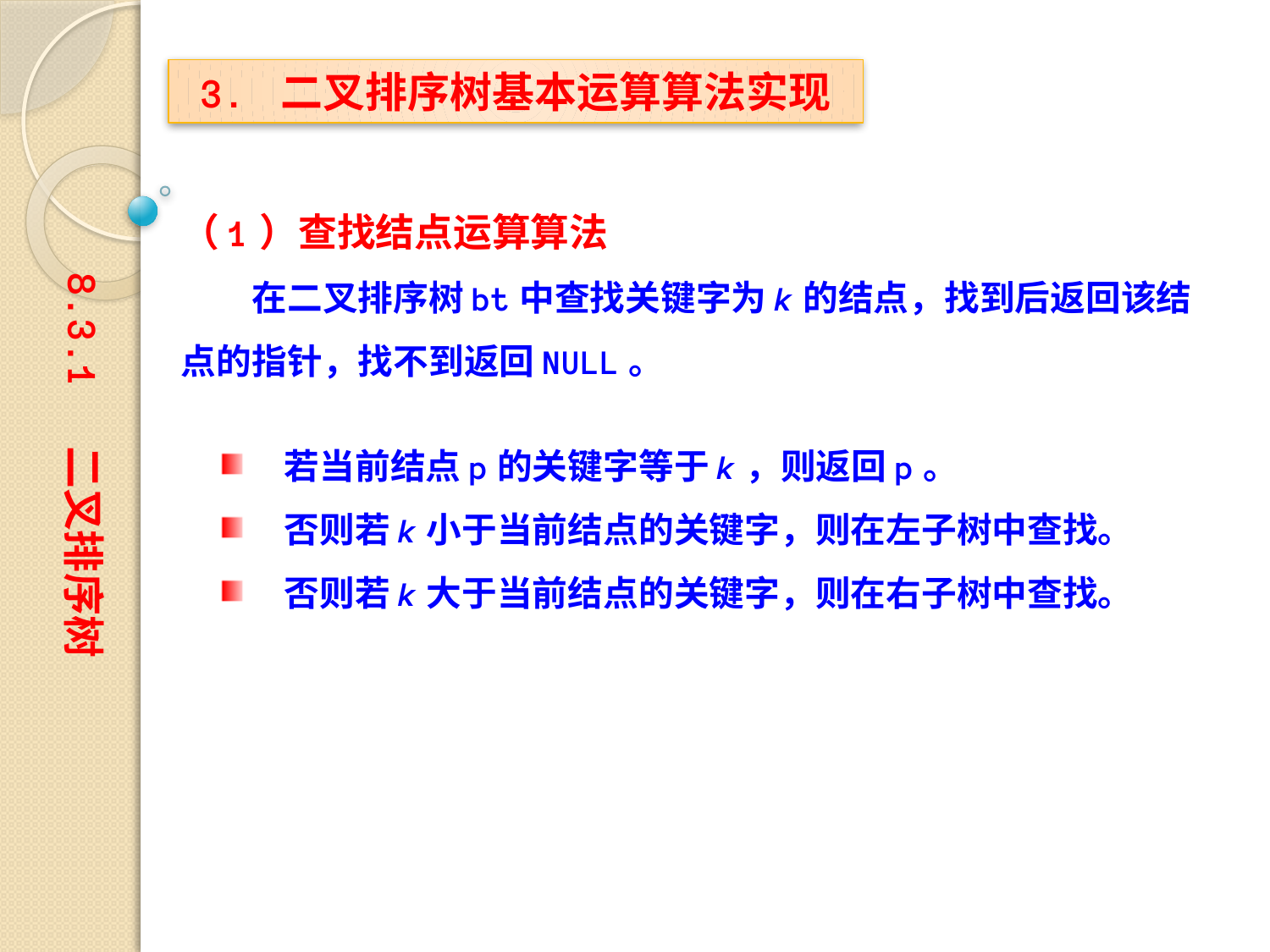

3. 二叉排序树基本运算算法实现
（1）查找结点运算算法
　　在二叉排序树bt中查找关键字为k的结点，找到后返回该结点的指针，找不到返回NULL。
8.3.1  二叉排序树
若当前结点p的关键字等于k，则返回p。
否则若k小于当前结点的关键字，则在左子树中查找。
否则若k大于当前结点的关键字，则在右子树中查找。